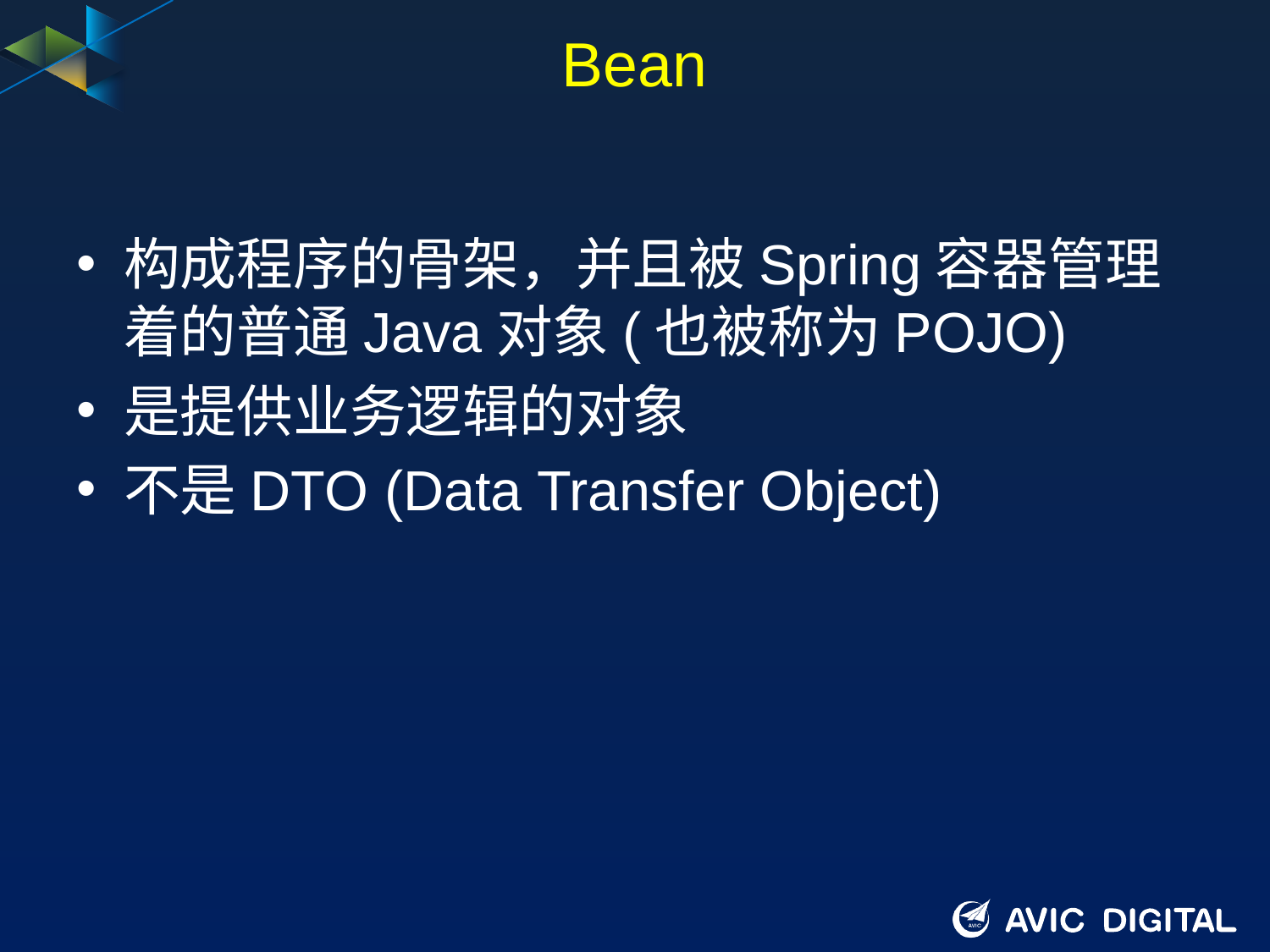

# Bean
构成程序的骨架，并且被Spring容器管理着的普通Java对象(也被称为POJO)
是提供业务逻辑的对象
不是DTO (Data Transfer Object)